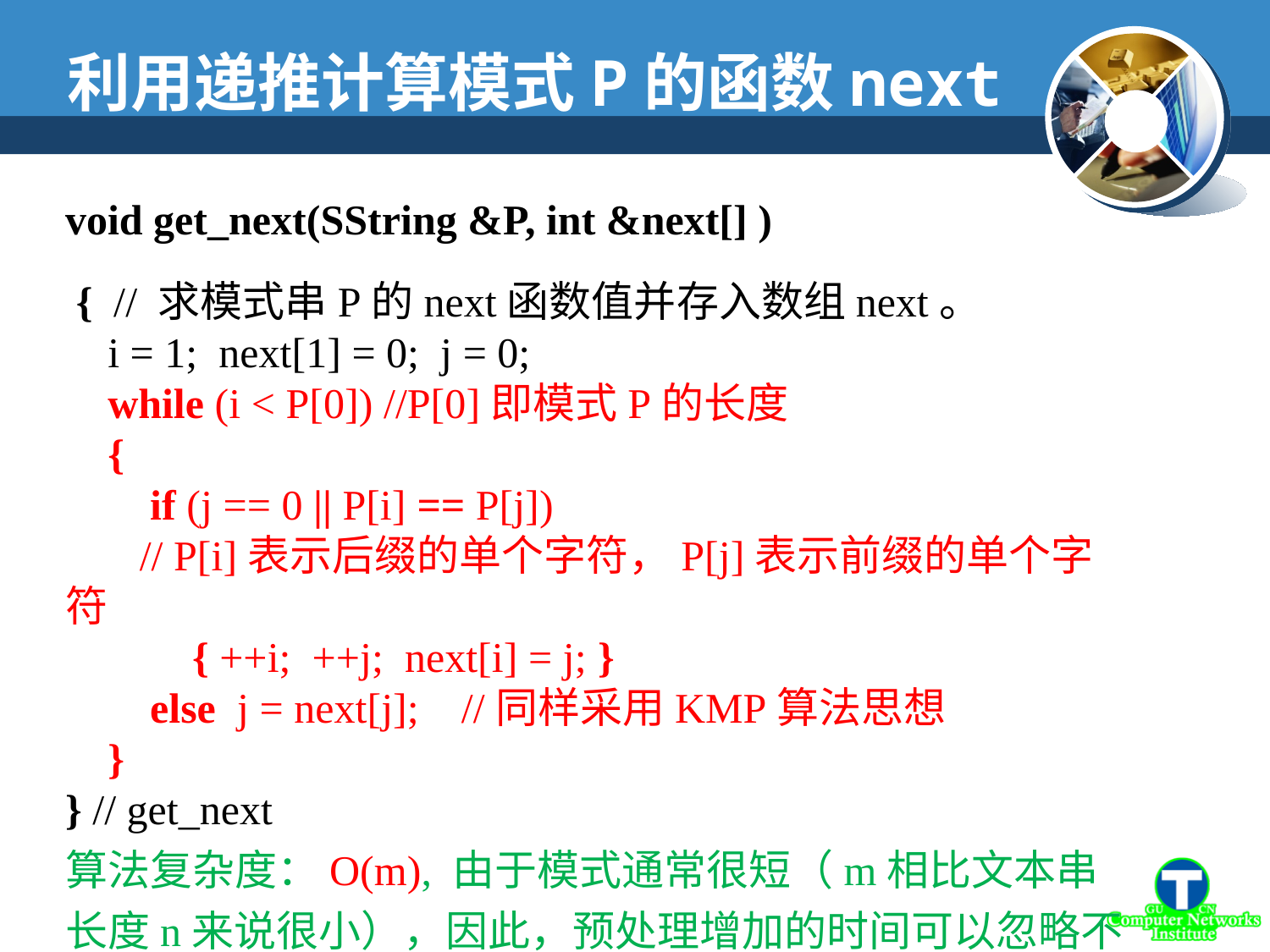

利用递推计算模式P的函数next
void get_next(SString &P, int &next[] )
 {  // 求模式串P的next函数值并存入数组next。
    i = 1;  next[1] = 0;  j = 0;
    while (i < P[0]) //P[0]即模式P的长度
    {
        if (j == 0 || P[i] == P[j])
       // P[i]表示后缀的单个字符，P[j]表示前缀的单个字符
            { ++i;  ++j;  next[i] = j; }
        else  j = next[j];    //同样采用KMP算法思想
    }
} // get_next
算法复杂度：O(m), 由于模式通常很短（m相比文本串长度n来说很小），因此，预处理增加的时间可以忽略不计。